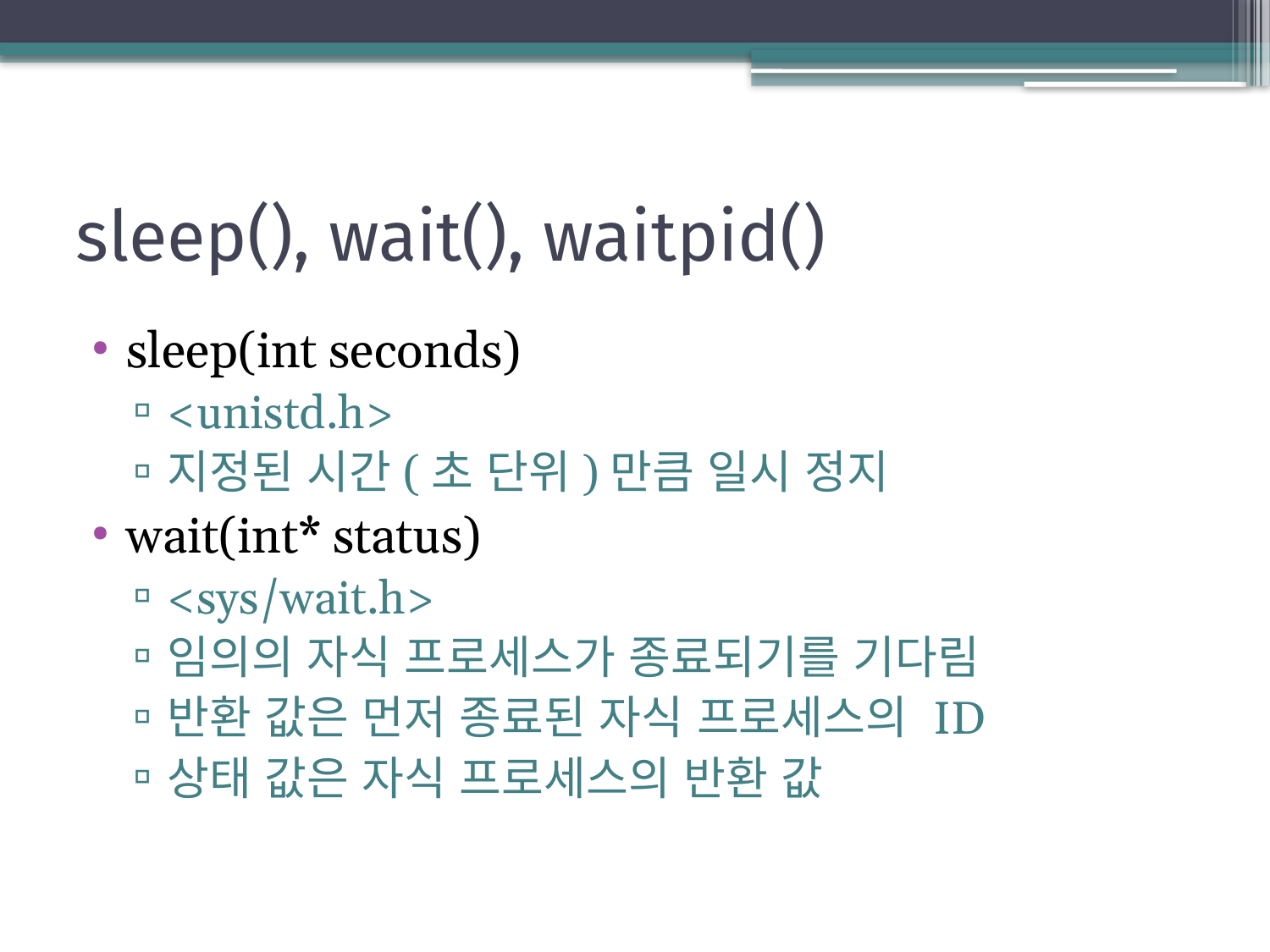

# sleep(), wait(), waitpid()
sleep(int seconds)
<unistd.h>
지정된 시간(초 단위)만큼 일시 정지
wait(int* status)
<sys/wait.h>
임의의 자식 프로세스가 종료되기를 기다림
반환 값은 먼저 종료된 자식 프로세스의 ID
상태 값은 자식 프로세스의 반환 값